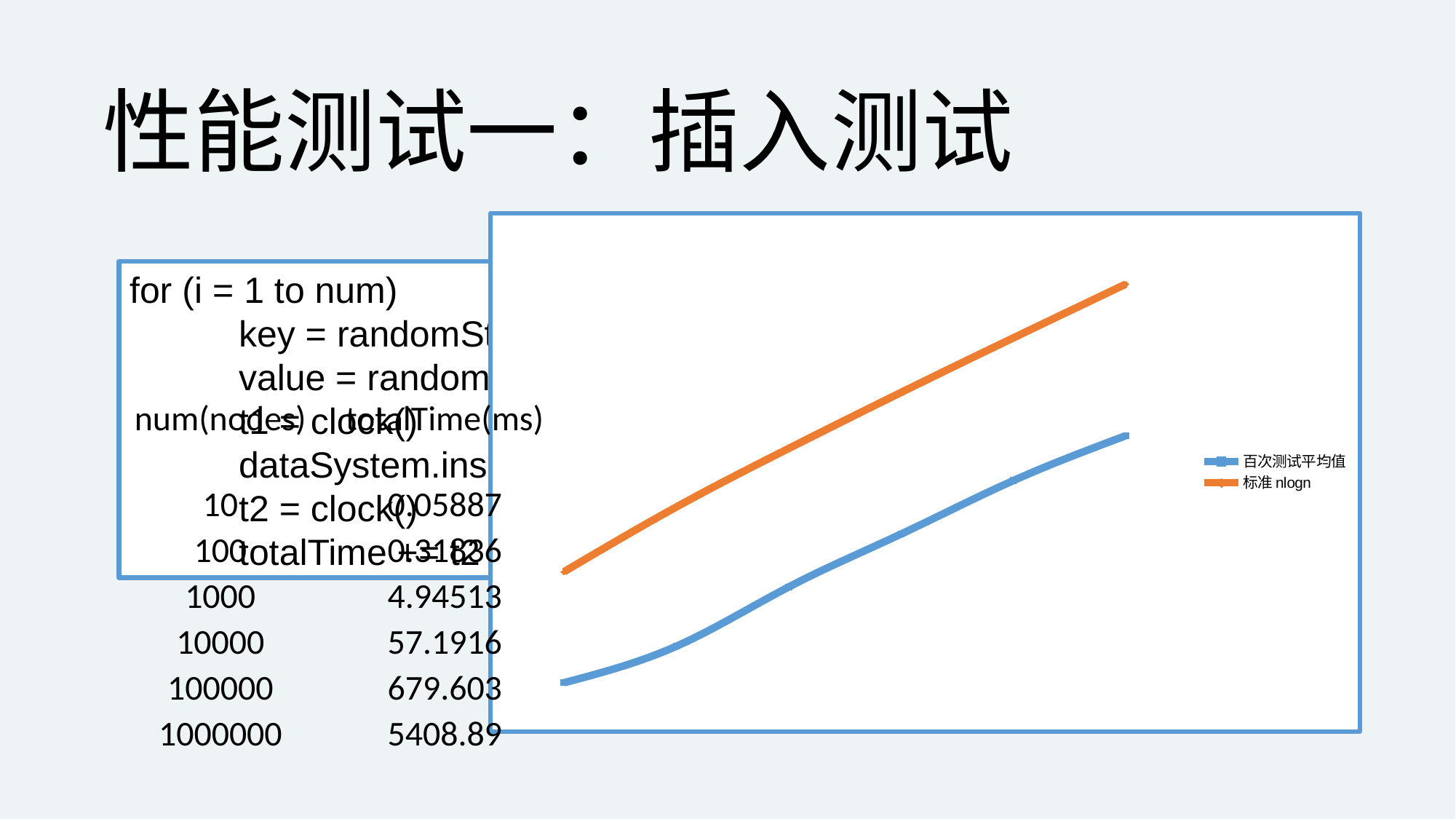

性能测试一：插入测试

[unsupported chart]

for (i = 1 to num)
	key = randomString
	value = randomString
	t1 = clock()
	dataSystem.insertItem(key, value)
	t2 = clock()
	totalTime += t2 – t1
| num(nodes) | totalTime(ms) |
| --- | --- |
| 10 | 0.05887 |
| 100 | 0.31836 |
| 1000 | 4.94513 |
| 10000 | 57.1916 |
| 100000 | 679.603 |
| 1000000 | 5408.89 |